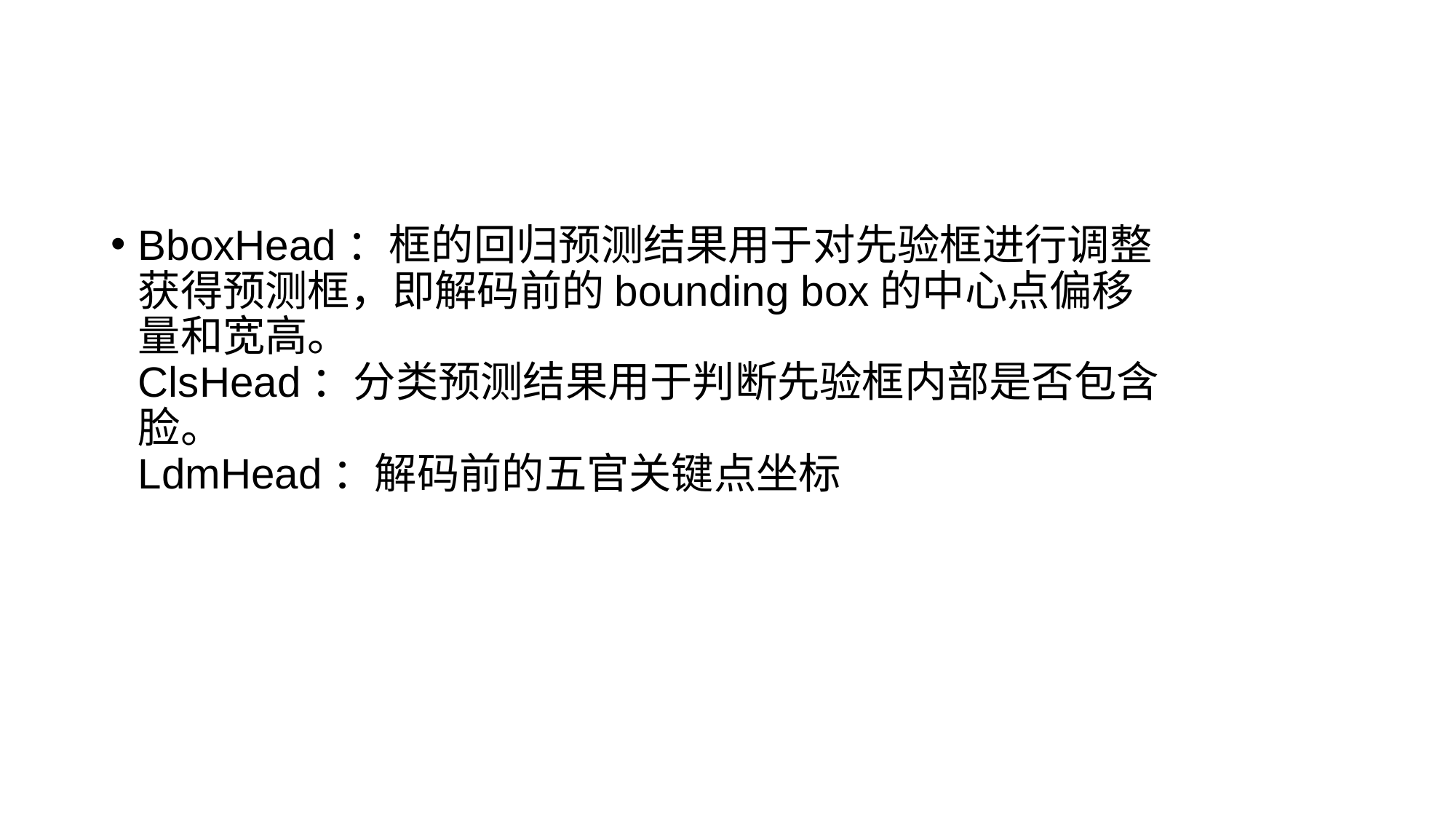

BboxHead：框的回归预测结果用于对先验框进行调整获得预测框，即解码前的bounding box的中心点偏移量和宽高。
ClsHead：分类预测结果用于判断先验框内部是否包含脸。
LdmHead：解码前的五官关键点坐标